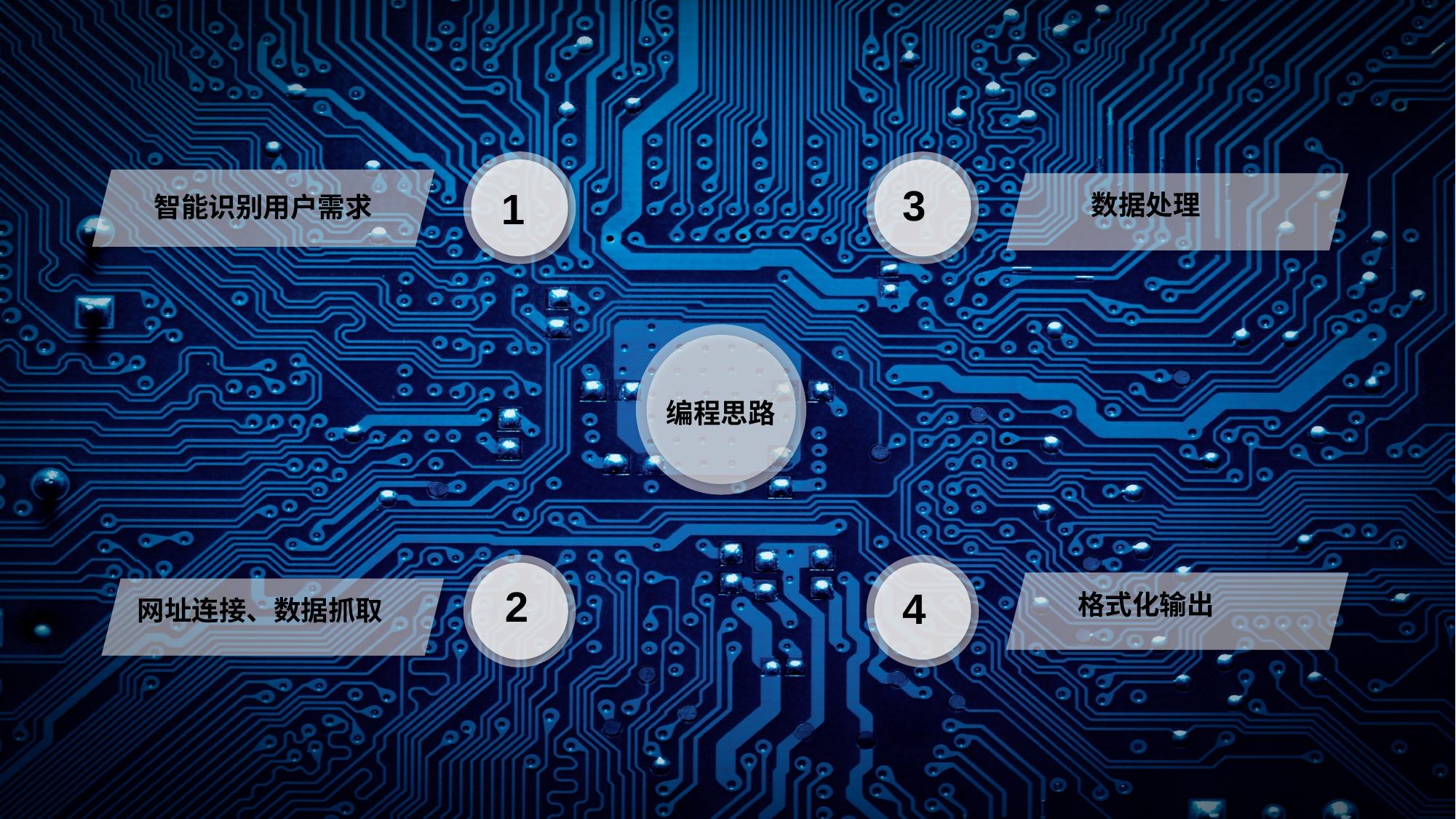

智能识别用户需求
3

数据处理
1

编程思路

格式化输出
2
4

网址连接、数据抓取